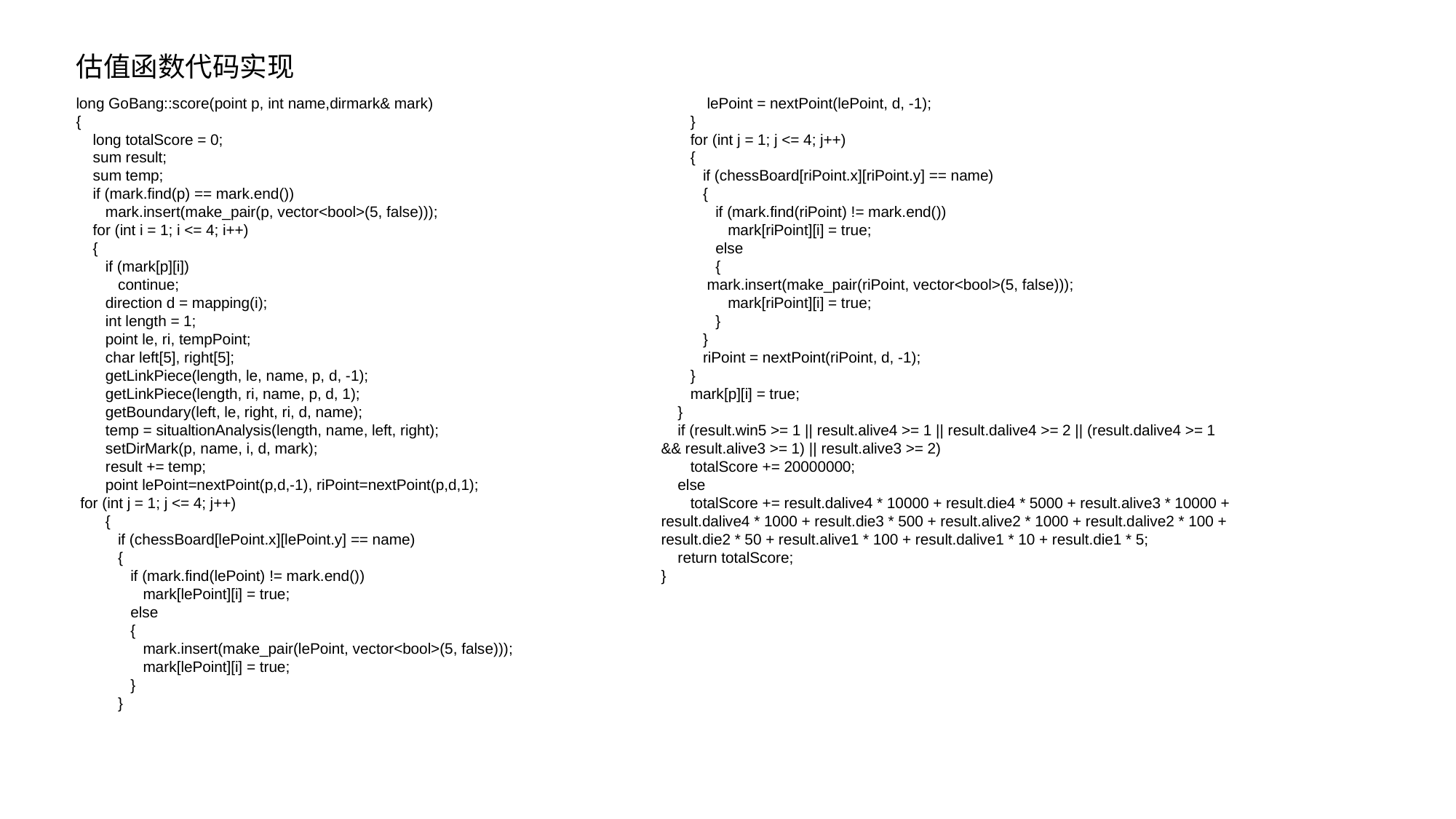

估值函数代码实现
long GoBang::score(point p, int name,dirmark& mark)
{
    long totalScore = 0;
    sum result;
    sum temp;
    if (mark.find(p) == mark.end())
       mark.insert(make_pair(p, vector<bool>(5, false)));
    for (int i = 1; i <= 4; i++)
    {
       if (mark[p][i])
          continue;
       direction d = mapping(i);
       int length = 1;
       point le, ri, tempPoint;
       char left[5], right[5];
       getLinkPiece(length, le, name, p, d, -1);
       getLinkPiece(length, ri, name, p, d, 1);
       getBoundary(left, le, right, ri, d, name);
       temp = situaltionAnalysis(length, name, left, right);
       setDirMark(p, name, i, d, mark);
       result += temp;
       point lePoint=nextPoint(p,d,-1), riPoint=nextPoint(p,d,1);
 for (int j = 1; j <= 4; j++)
       {
          if (chessBoard[lePoint.x][lePoint.y] == name)
          {
             if (mark.find(lePoint) != mark.end())
                mark[lePoint][i] = true;
             else
             {
                mark.insert(make_pair(lePoint, vector<bool>(5, false)));
                mark[lePoint][i] = true;
             }
          }

           lePoint = nextPoint(lePoint, d, -1);
       }
       for (int j = 1; j <= 4; j++)
       {
          if (chessBoard[riPoint.x][riPoint.y] == name)
          {
             if (mark.find(riPoint) != mark.end())
                mark[riPoint][i] = true;
             else
             {
           mark.insert(make_pair(riPoint, vector<bool>(5, false)));
                mark[riPoint][i] = true;
             }
          }
          riPoint = nextPoint(riPoint, d, -1);
       }
       mark[p][i] = true;
    }
    if (result.win5 >= 1 || result.alive4 >= 1 || result.dalive4 >= 2 || (result.dalive4 >= 1 && result.alive3 >= 1) || result.alive3 >= 2)
       totalScore += 20000000;
    else
       totalScore += result.dalive4 * 10000 + result.die4 * 5000 + result.alive3 * 10000 + result.dalive4 * 1000 + result.die3 * 500 + result.alive2 * 1000 + result.dalive2 * 100 + result.die2 * 50 + result.alive1 * 100 + result.dalive1 * 10 + result.die1 * 5;
    return totalScore;
}